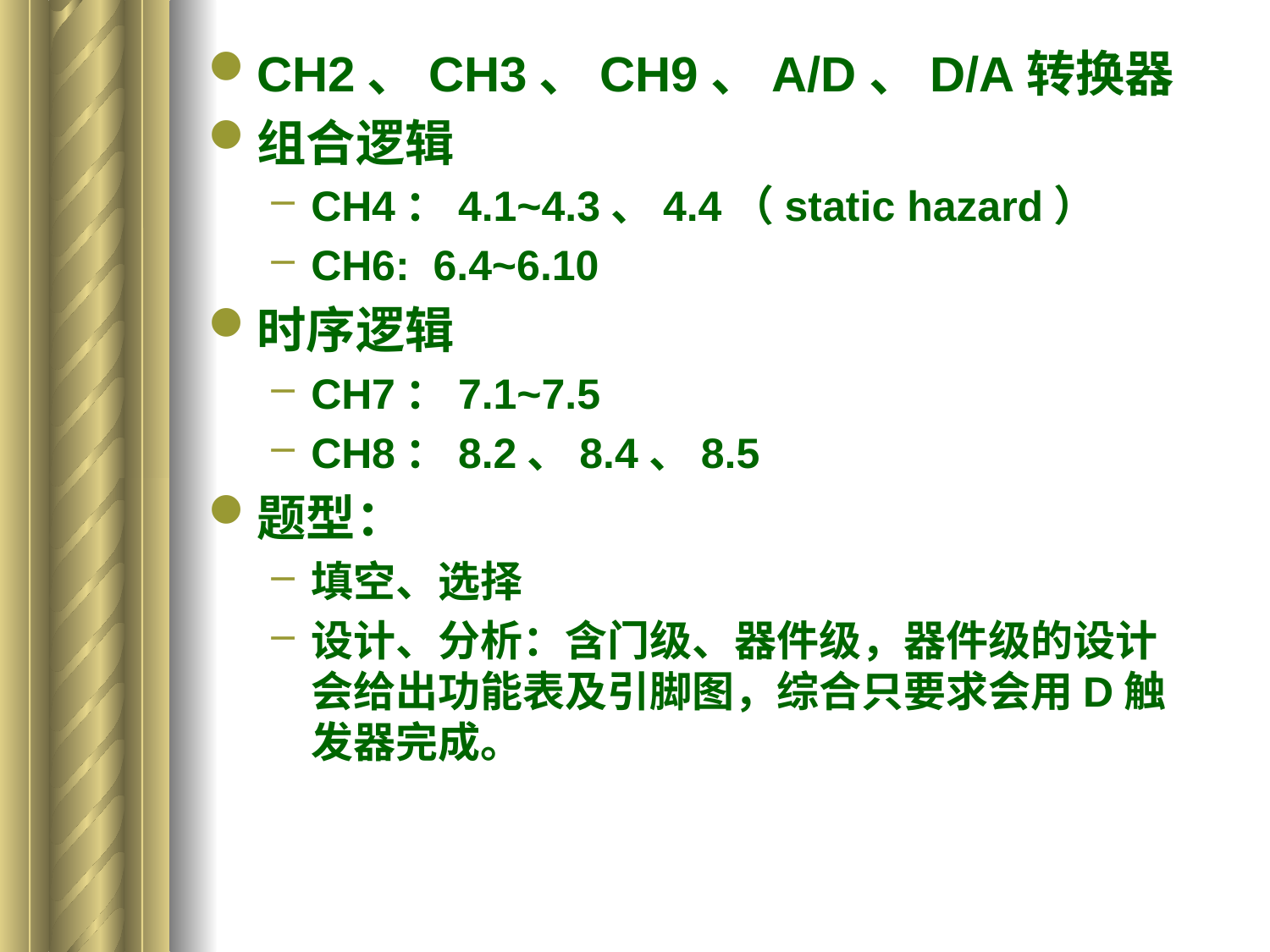

CH2、CH3、CH9、A/D、D/A转换器
组合逻辑
CH4：4.1~4.3、4.4（static hazard）
CH6:  6.4~6.10
时序逻辑
CH7：7.1~7.5
CH8：8.2、8.4、8.5
题型：
填空、选择
设计、分析：含门级、器件级，器件级的设计会给出功能表及引脚图，综合只要求会用D触发器完成。